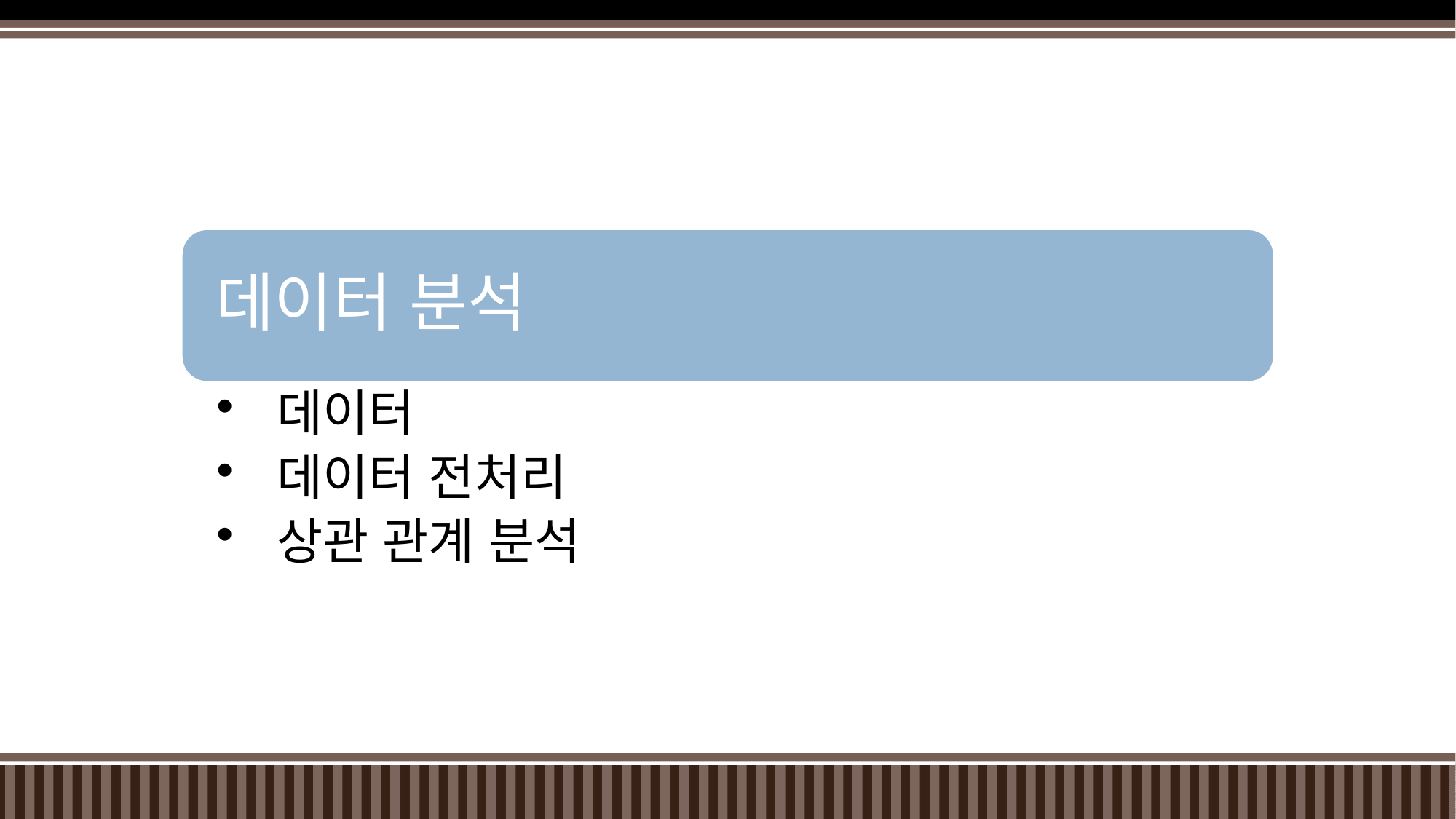

데이터 분석
 데이터
 데이터 전처리
 상관 관계 분석